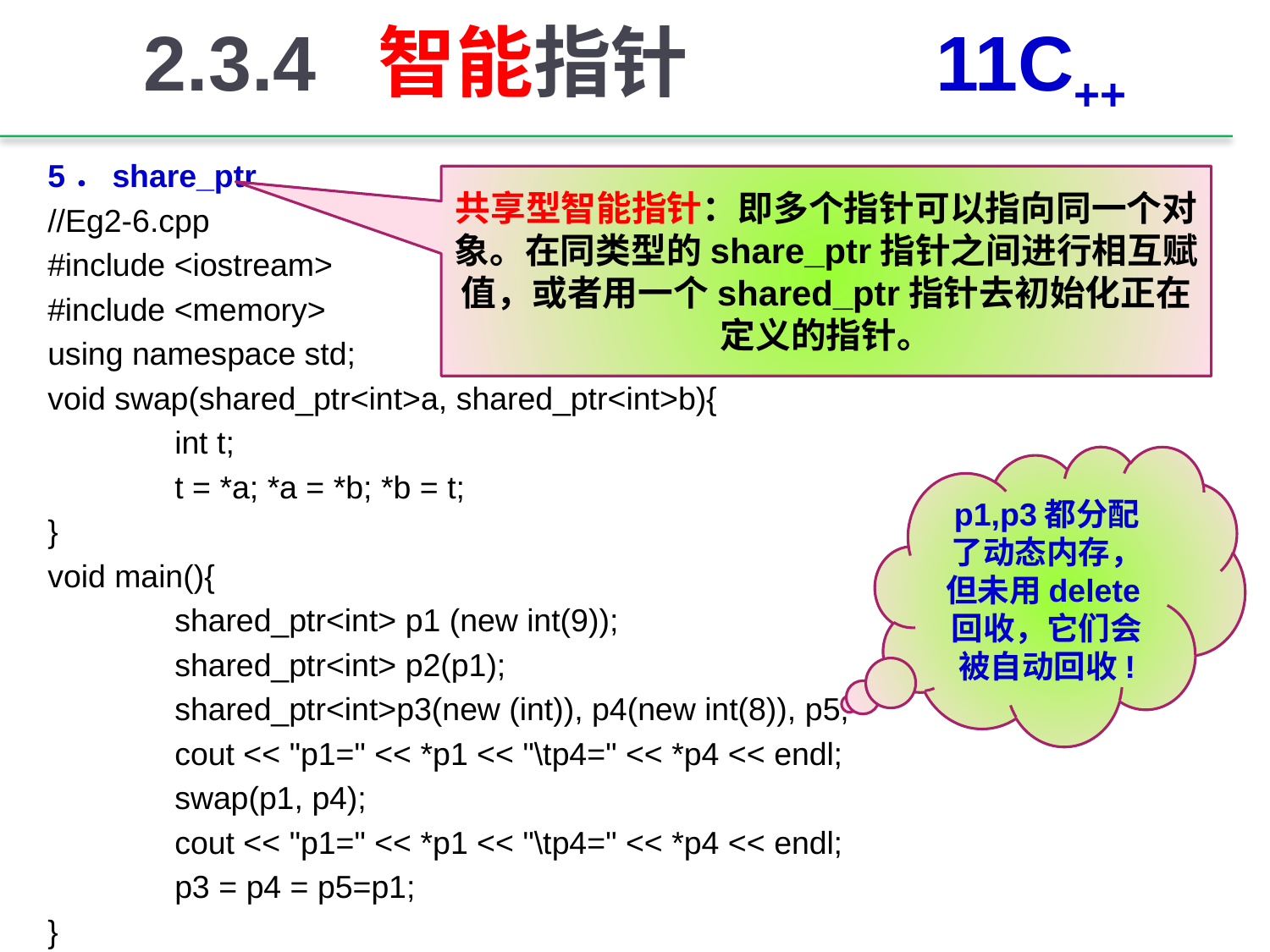

# 2.3.4  智能指针             11C++
5．share_ptr
//Eg2-6.cpp
#include <iostream>
#include <memory>
using namespace std;
void swap(shared_ptr<int>a, shared_ptr<int>b){
	int t;
	t = *a; *a = *b; *b = t;
}
void main(){
	shared_ptr<int> p1 (new int(9));
	shared_ptr<int> p2(p1);
	shared_ptr<int>p3(new (int)), p4(new int(8)), p5;
	cout << "p1=" << *p1 << "\tp4=" << *p4 << endl;
	swap(p1, p4);
	cout << "p1=" << *p1 << "\tp4=" << *p4 << endl;
	p3 = p4 = p5=p1;
}

共享型智能指针：即多个指针可以指向同一个对象。在同类型的share_ptr指针之间进行相互赋值，或者用一个shared_ptr指针去初始化正在定义的指针。
p1,p3都分配了动态内存，但未用delete回收，它们会被自动回收!